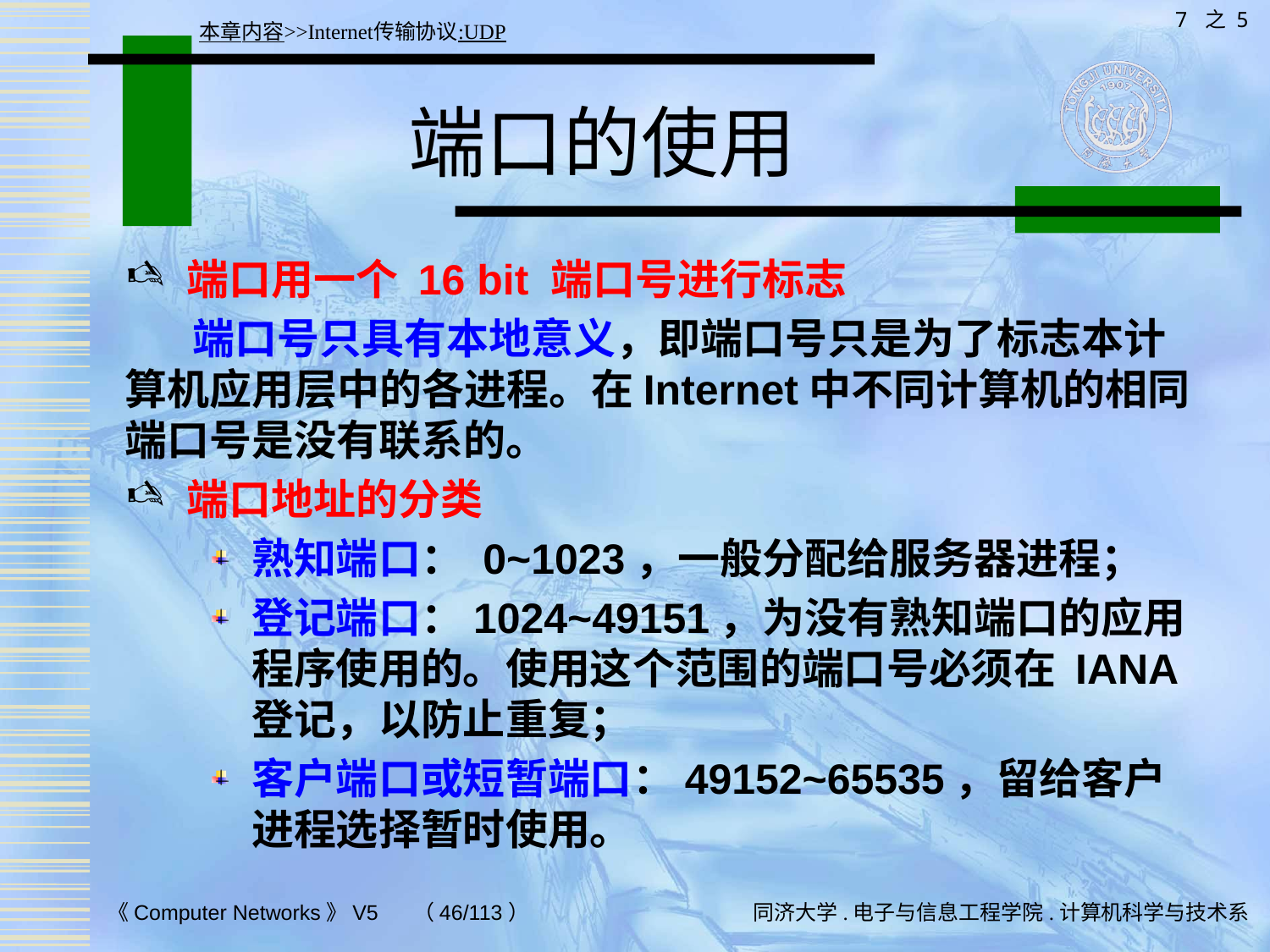

7 之 5
本章内容>>Internet传输协议:UDP
# 端口的使用
端口用一个 16 bit 端口号进行标志
      端口号只具有本地意义，即端口号只是为了标志本计算机应用层中的各进程。在Internet中不同计算机的相同端口号是没有联系的。
端口地址的分类
熟知端口： 0~1023，一般分配给服务器进程；
登记端口：1024~49151，为没有熟知端口的应用程序使用的。使用这个范围的端口号必须在 IANA 登记，以防止重复；
客户端口或短暂端口：49152~65535，留给客户进程选择暂时使用。